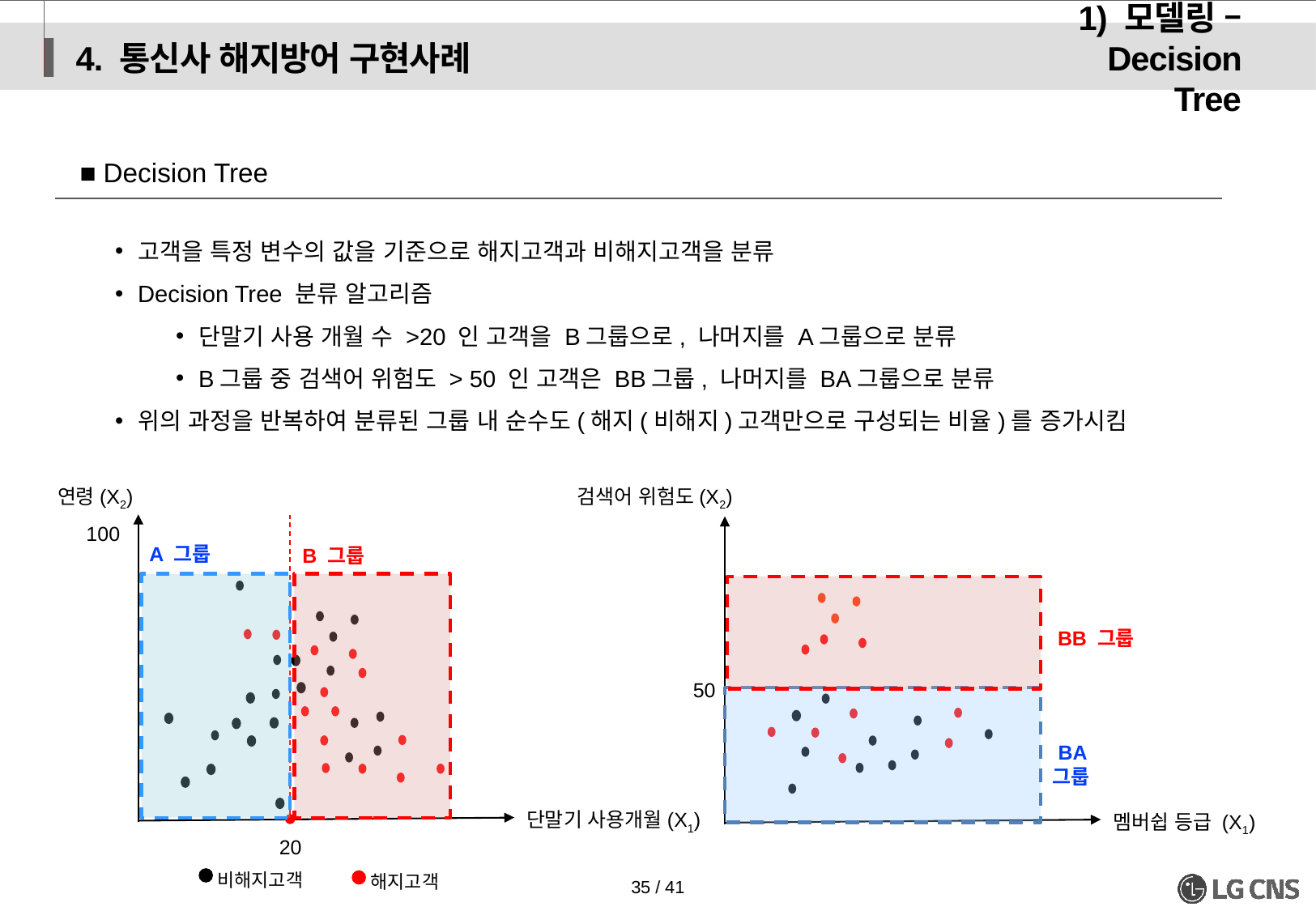

4. 통신사 해지방어 구현사례
1) 모델링 – Decision Tree
■ Decision Tree
고객을 특정 변수의 값을 기준으로 해지고객과 비해지고객을 분류
Decision Tree 분류 알고리즘
단말기 사용 개월 수 >20 인 고객을 B그룹으로, 나머지를 A그룹으로 분류
B그룹 중 검색어 위험도 > 50 인 고객은 BB그룹, 나머지를 BA그룹으로 분류
위의 과정을 반복하여 분류된 그룹 내 순수도(해지(비해지)고객만으로 구성되는 비율)를 증가시킴
연령(X2)
검색어 위험도(X2)

100
 A 그룹
 B 그룹

 BB 그룹

 50

 BA 그룹

 단말기 사용개월(X1)
 멤버쉽 등급 (X1)
 20
비해지고객
해지고객